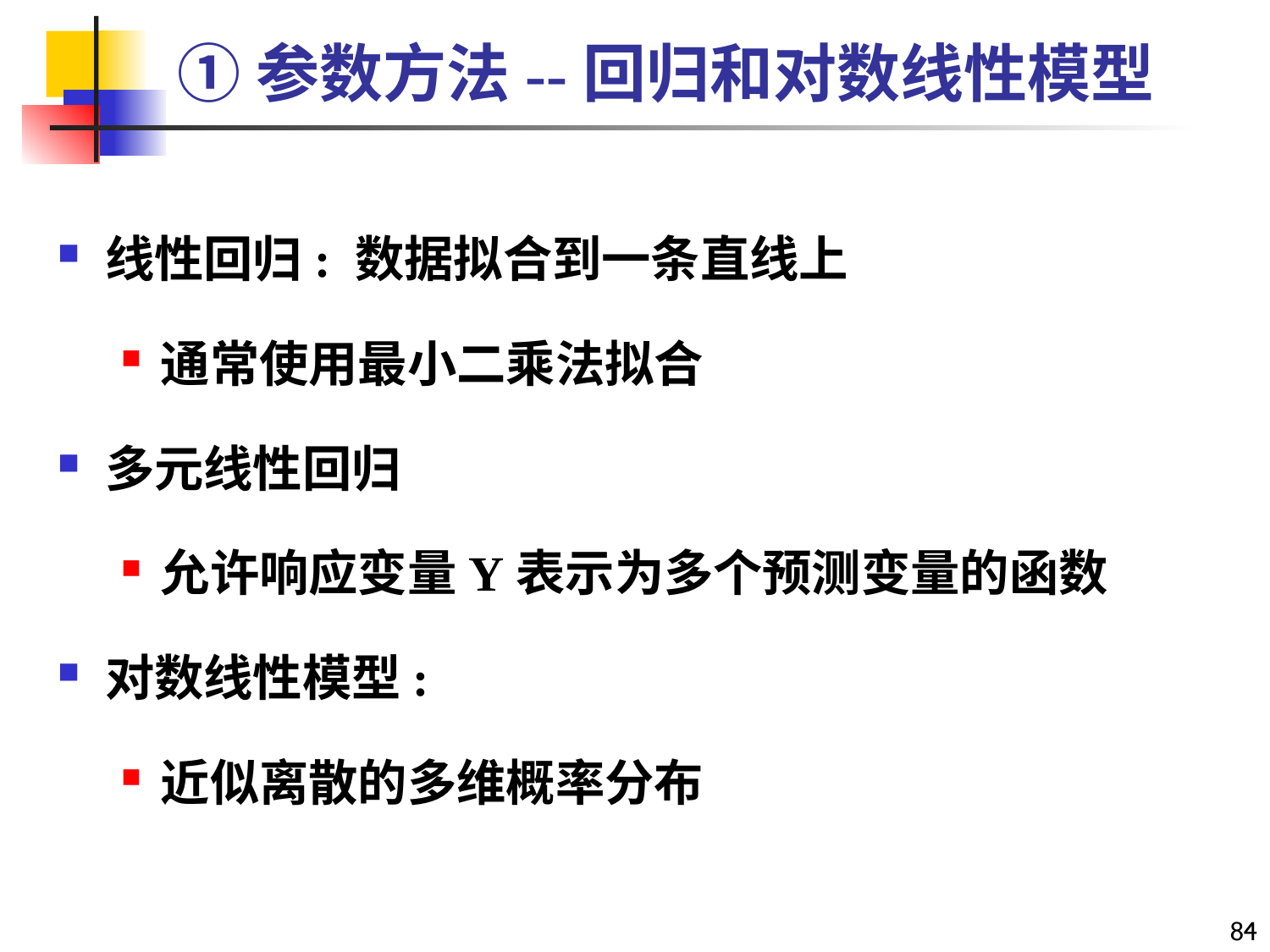

# ①参数方法--回归和对数线性模型
线性回归: 数据拟合到一条直线上
通常使用最小二乘法拟合
多元线性回归
允许响应变量Y表示为多个预测变量的函数
对数线性模型:
近似离散的多维概率分布
84